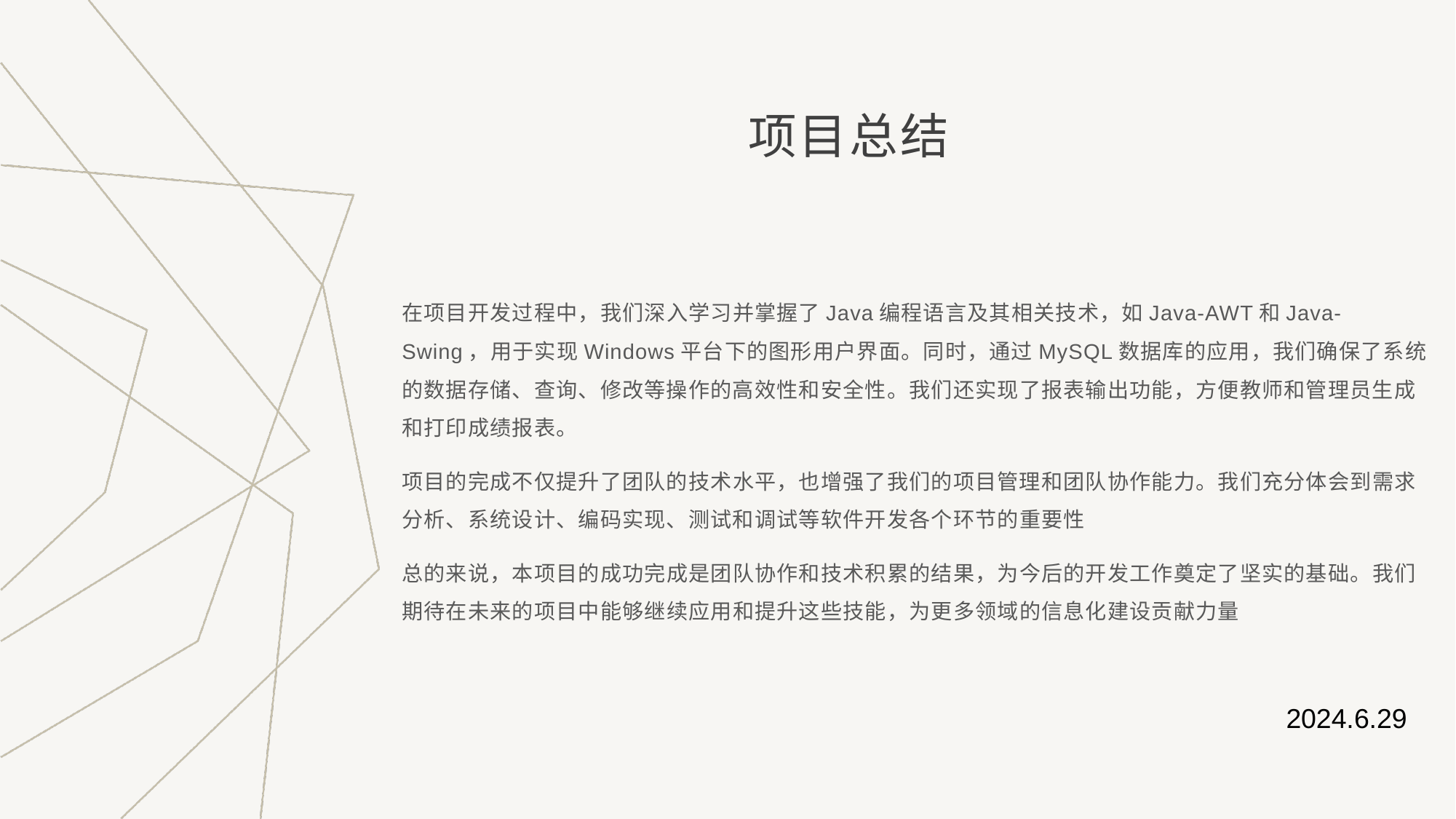

# 项目总结
在项目开发过程中，我们深入学习并掌握了Java编程语言及其相关技术，如Java-AWT和Java-Swing，用于实现Windows平台下的图形用户界面。同时，通过MySQL数据库的应用，我们确保了系统的数据存储、查询、修改等操作的高效性和安全性。我们还实现了报表输出功能，方便教师和管理员生成和打印成绩报表。
项目的完成不仅提升了团队的技术水平，也增强了我们的项目管理和团队协作能力。我们充分体会到需求分析、系统设计、编码实现、测试和调试等软件开发各个环节的重要性
总的来说，本项目的成功完成是团队协作和技术积累的结果，为今后的开发工作奠定了坚实的基础。我们期待在未来的项目中能够继续应用和提升这些技能，为更多领域的信息化建设贡献力量

2024.6.29